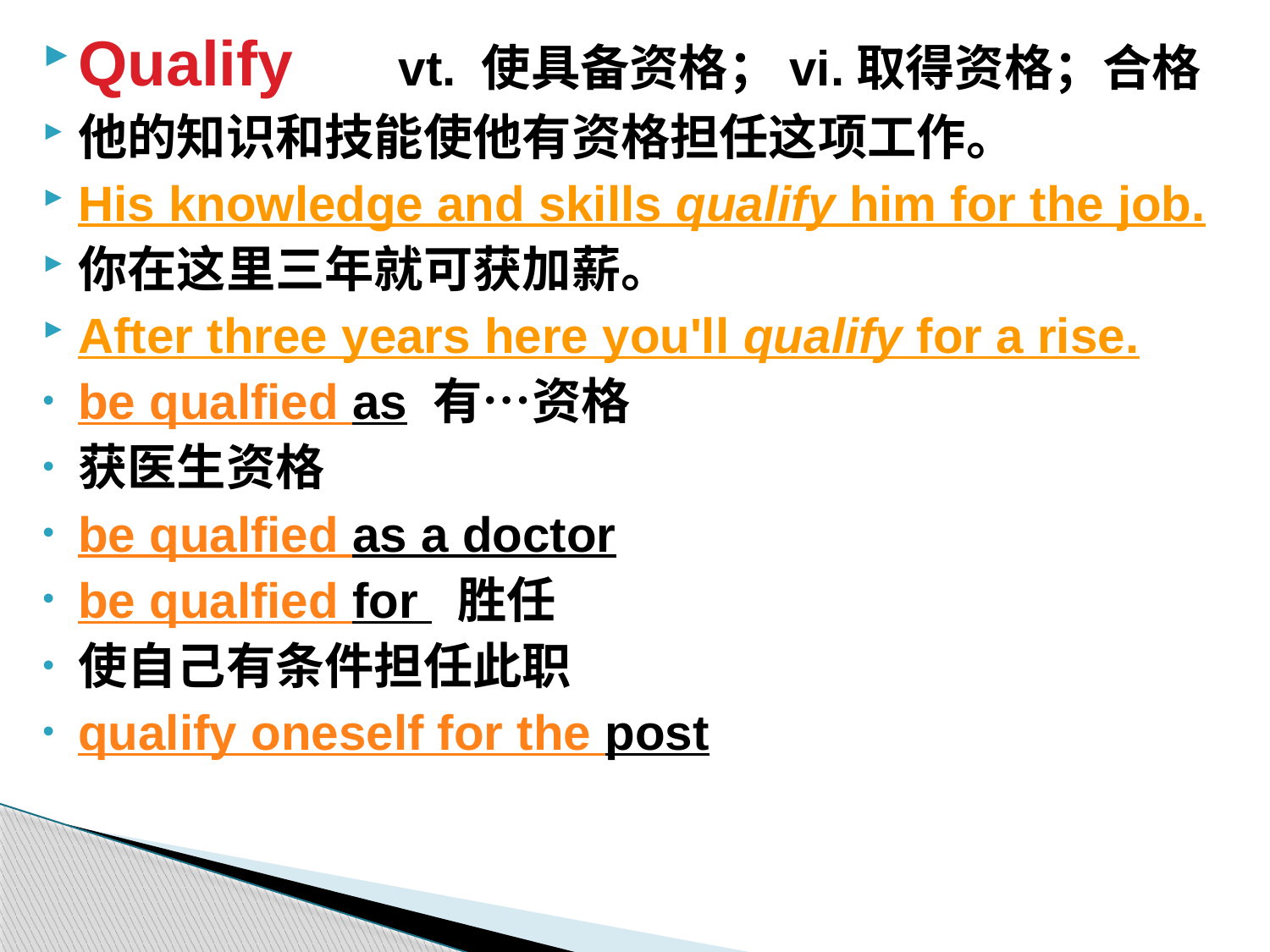

Qualify 　 vt. 使具备资格；vi.取得资格；合格
他的知识和技能使他有资格担任这项工作。
His knowledge and skills qualify him for the job.
你在这里三年就可获加薪。
After three years here you'll qualify for a rise.
be qualfied as 有…资格
获医生资格
be qualfied as a doctor
be qualfied for  胜任
使自己有条件担任此职
qualify oneself for the post